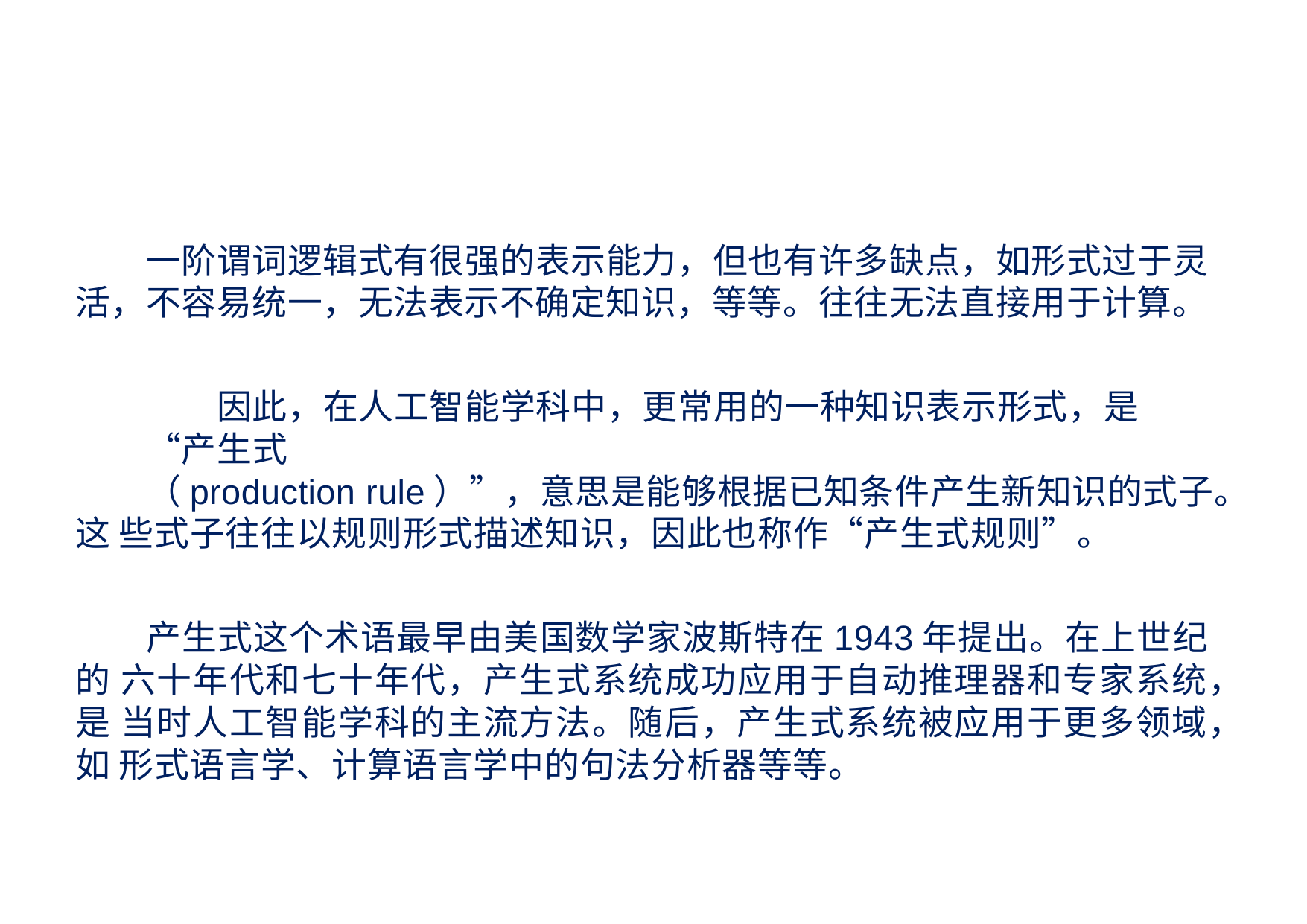

一阶谓词逻辑式有很强的表示能力，但也有许多缺点，如形式过于灵 活，不容易统一，无法表示不确定知识，等等。往往无法直接用于计算。

因此，在人工智能学科中，更常用的一种知识表示形式，是“产生式
（production rule）”，意思是能够根据已知条件产生新知识的式子。这 些式子往往以规则形式描述知识，因此也称作“产生式规则”。

产生式这个术语最早由美国数学家波斯特在1943年提出。在上世纪的 六十年代和七十年代，产生式系统成功应用于自动推理器和专家系统，是 当时人工智能学科的主流方法。随后，产生式系统被应用于更多领域，如 形式语言学、计算语言学中的句法分析器等等。
48